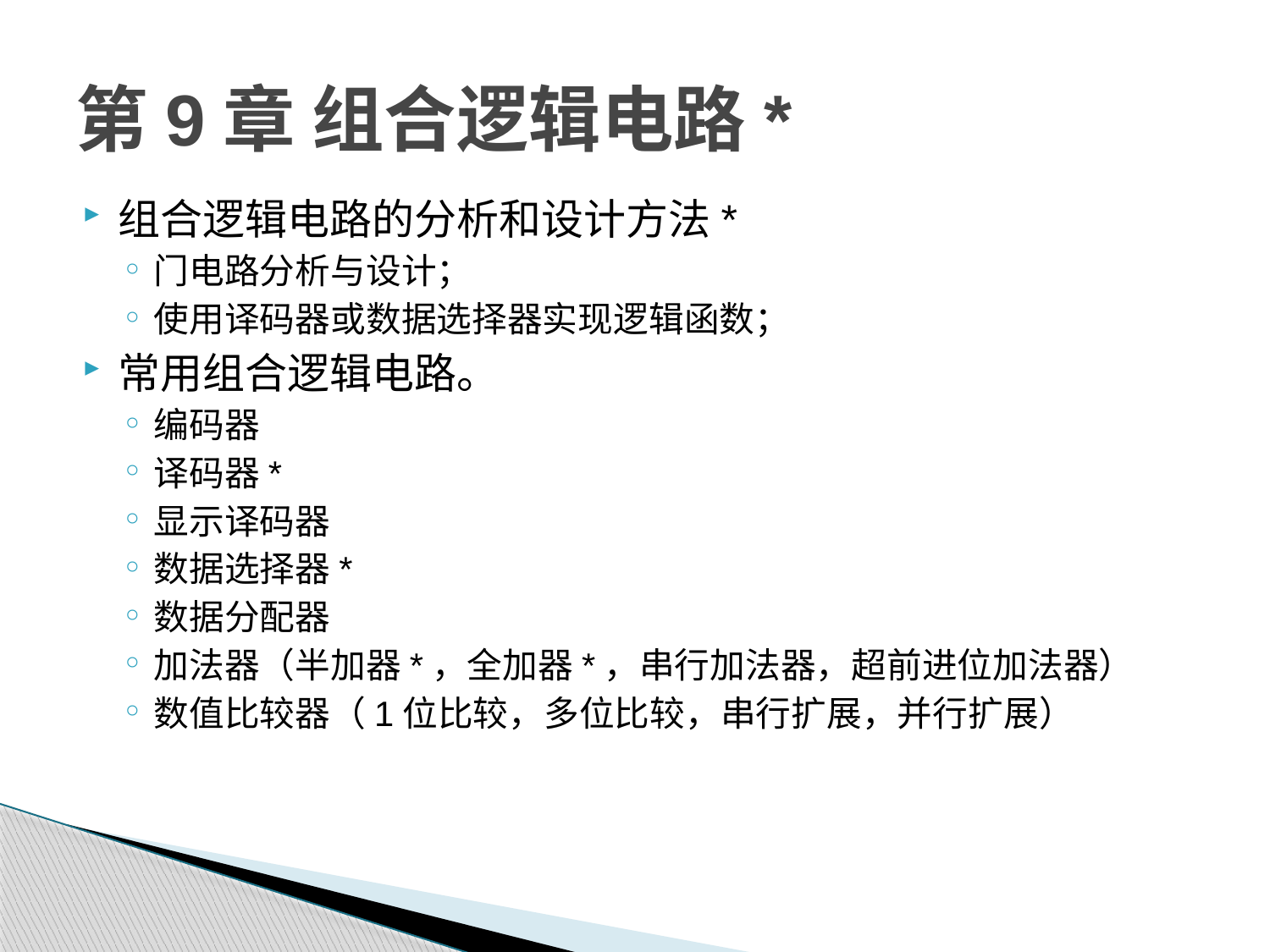

# 第9章 组合逻辑电路*
组合逻辑电路的分析和设计方法*
门电路分析与设计；
使用译码器或数据选择器实现逻辑函数；
常用组合逻辑电路。
编码器
译码器*
显示译码器
数据选择器*
数据分配器
加法器（半加器*，全加器*，串行加法器，超前进位加法器）
数值比较器（1位比较，多位比较，串行扩展，并行扩展）